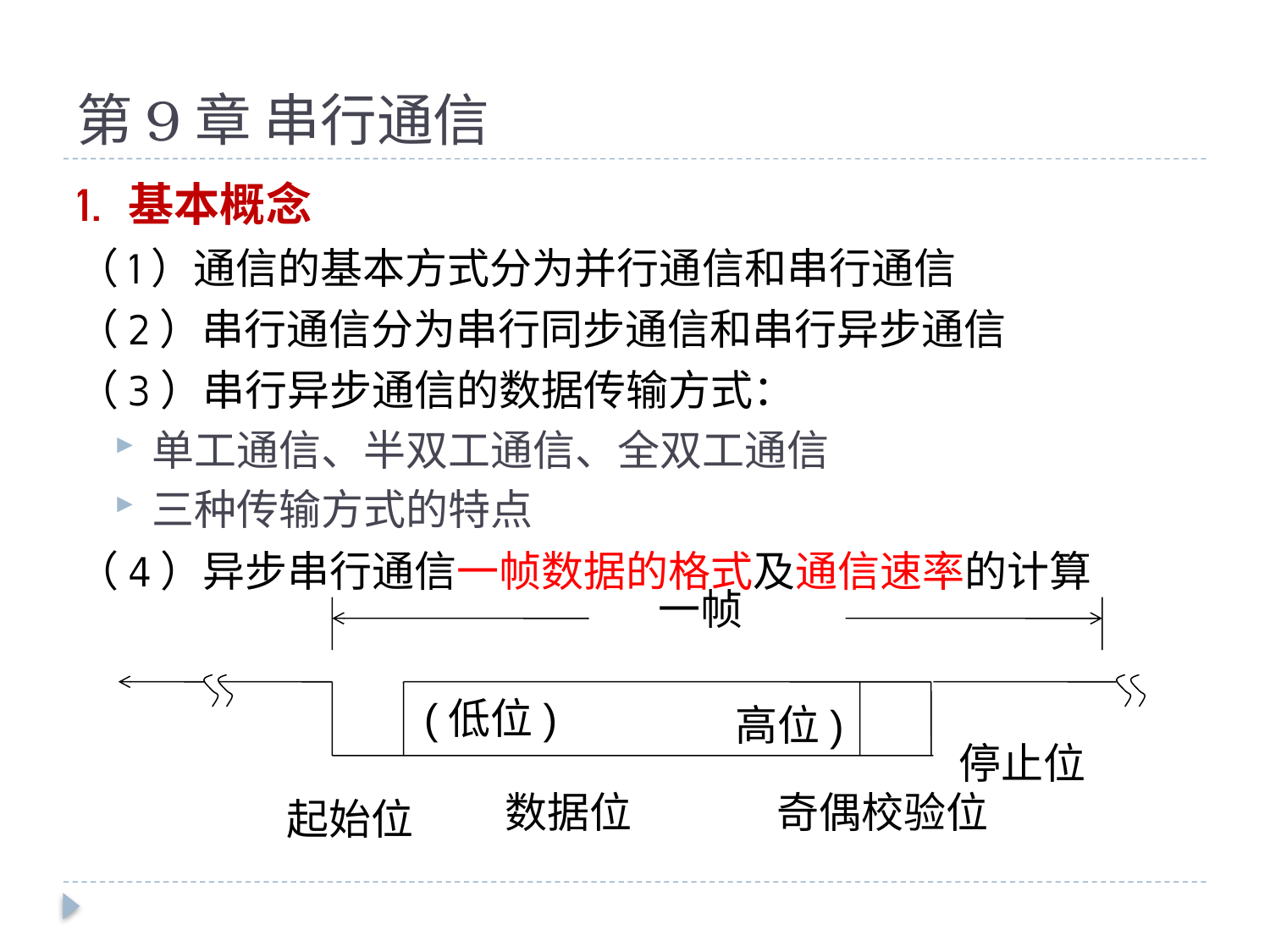

# 第9章 串行通信
1. 基本概念
（1）通信的基本方式分为并行通信和串行通信
（2）串行通信分为串行同步通信和串行异步通信
（3）串行异步通信的数据传输方式：
单工通信、半双工通信、全双工通信
三种传输方式的特点
（4）异步串行通信一帧数据的格式及通信速率的计算
一帧

(低位)
高位)
停止位

数据位
奇偶校验位
起始位